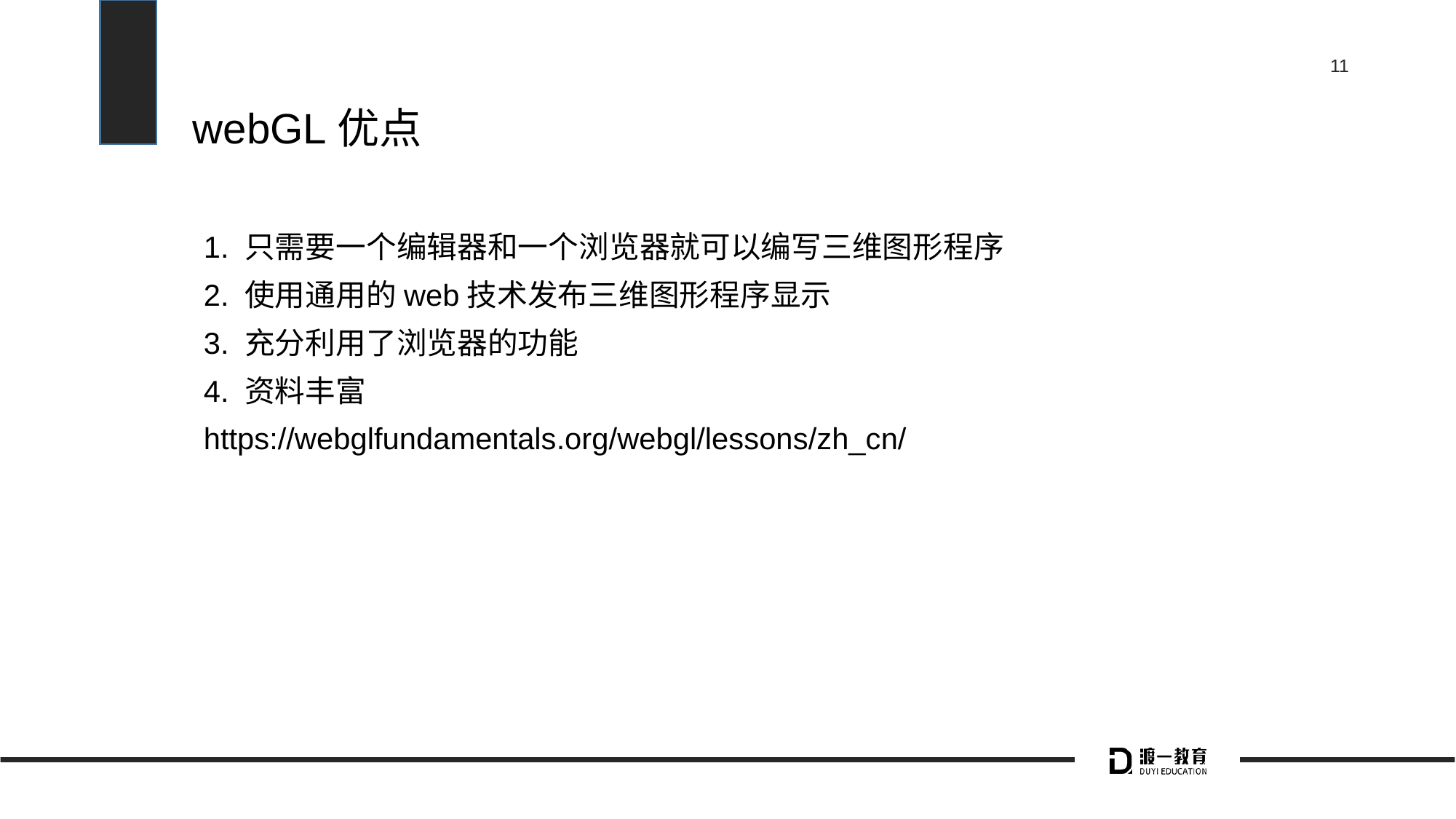

# webGL优点
1. 只需要一个编辑器和一个浏览器就可以编写三维图形程序
2. 使用通用的web技术发布三维图形程序显示
3. 充分利用了浏览器的功能
4. 资料丰富
https://webglfundamentals.org/webgl/lessons/zh_cn/